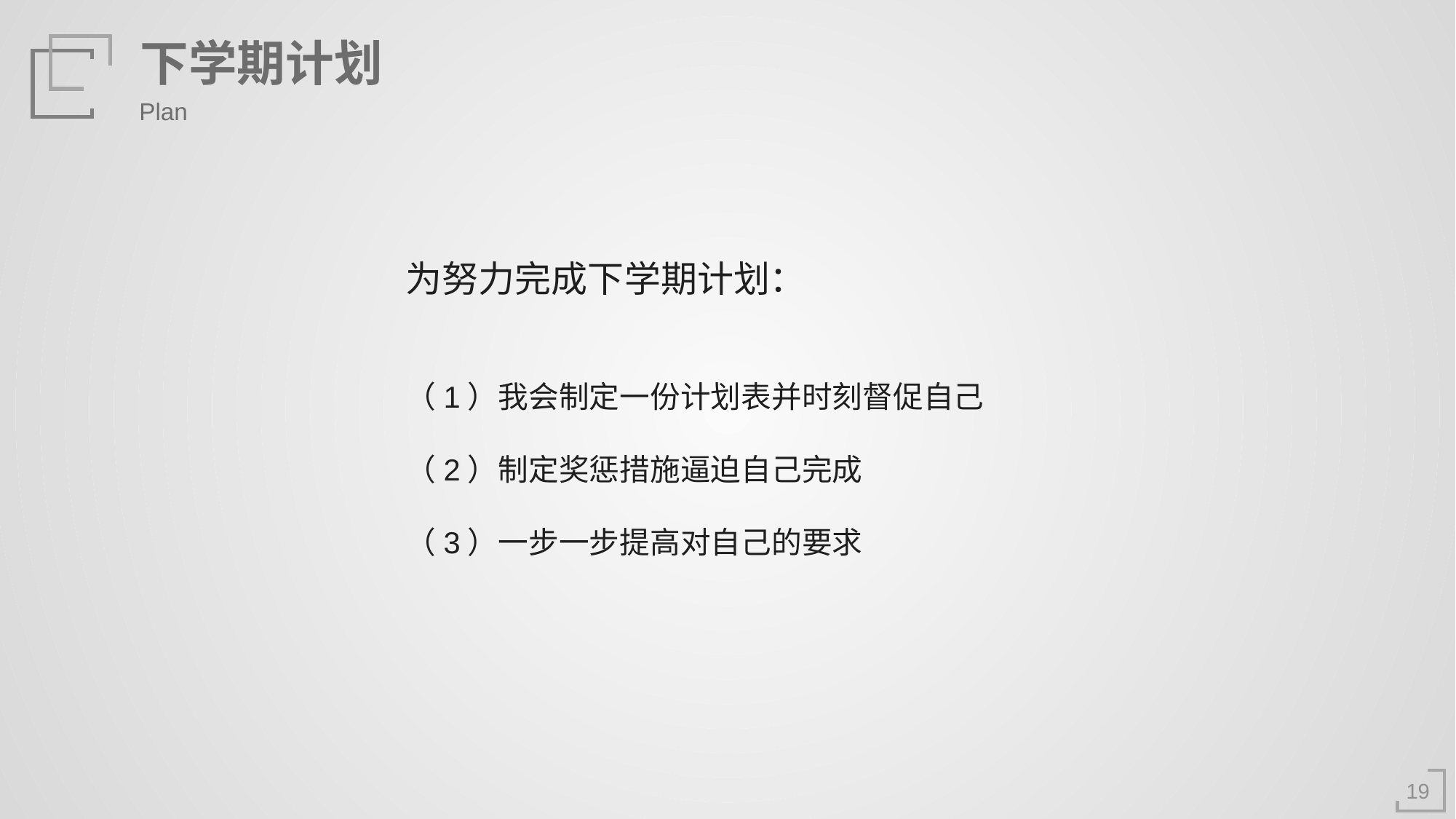

下学期计划
Plan
为努力完成下学期计划：

（1）我会制定一份计划表并时刻督促自己

（2）制定奖惩措施逼迫自己完成

（3）一步一步提高对自己的要求